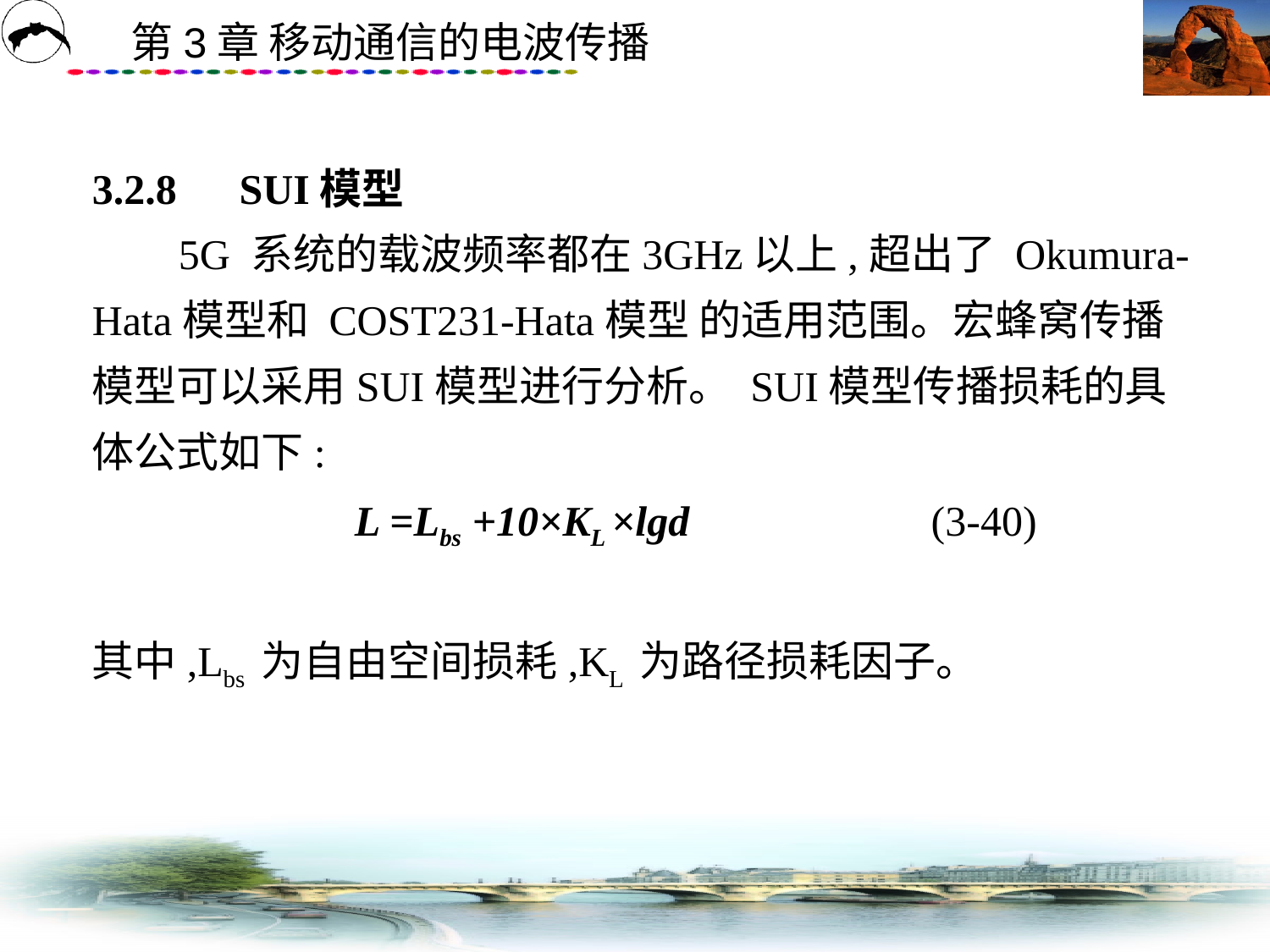

# 3.2.8　SUI模型 5G 系统的载波频率都在3GHz以上,超出了 Okumura-Hata模型和 COST231-Hata模型 的适用范围。宏蜂窝传播模型可以采用SUI模型进行分析。 SUI模型传播损耗的具体公式如下: 　　　　 　L =Lbs +10×KL ×lgd　　　　　 (3-40) 其中,Lbs 为自由空间损耗,KL 为路径损耗因子。